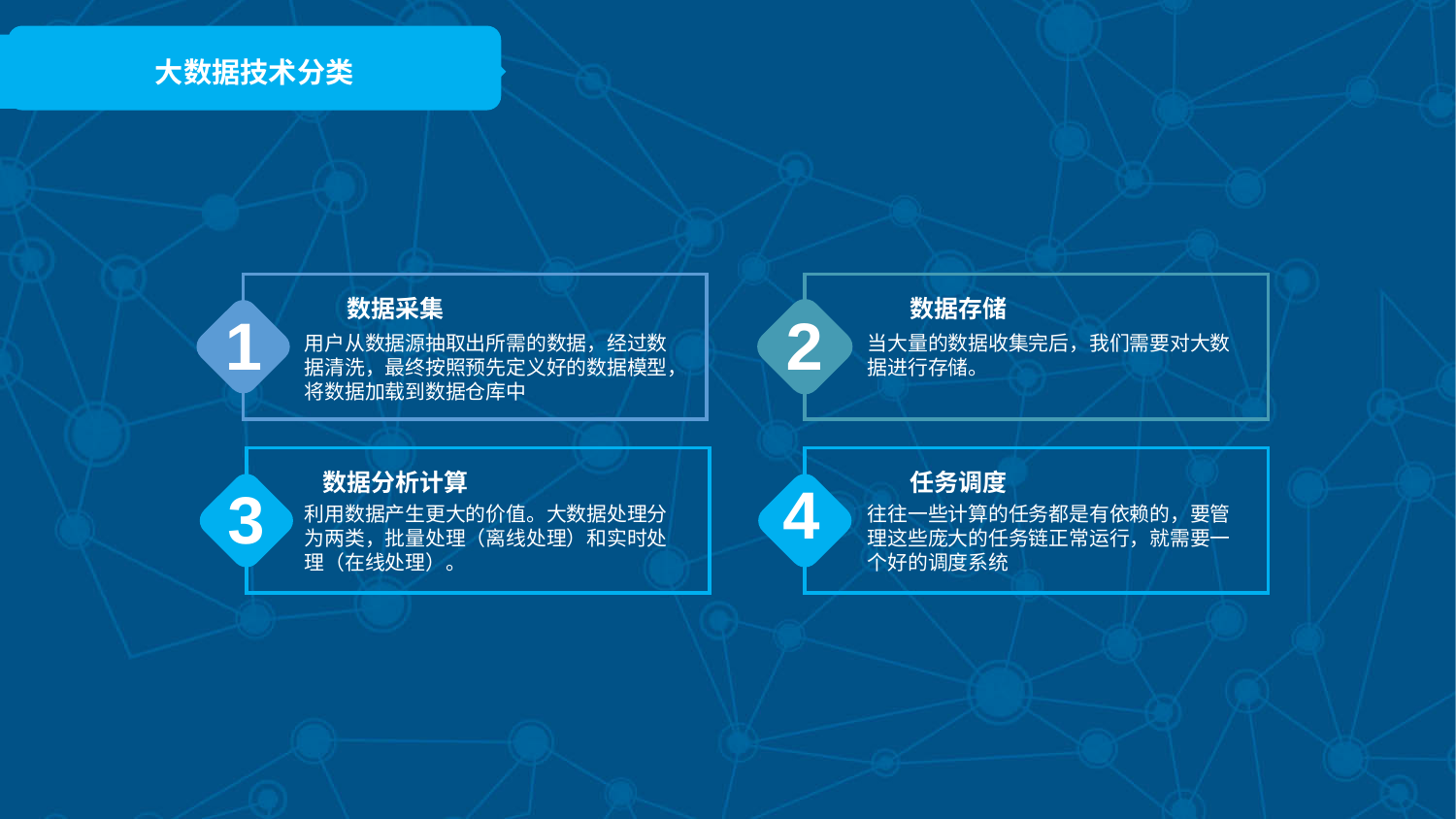

大数据技术分类

数据采集
数据存储
2
1
用户从数据源抽取出所需的数据，经过数据清洗，最终按照预先定义好的数据模型，将数据加载到数据仓库中
当大量的数据收集完后，我们需要对大数据进行存储。

数据分析计算
任务调度
4
3
利用数据产生更大的价值。大数据处理分为两类，批量处理（离线处理）和实时处理（在线处理）。
往往一些计算的任务都是有依赖的，要管理这些庞大的任务链正常运行，就需要一个好的调度系统